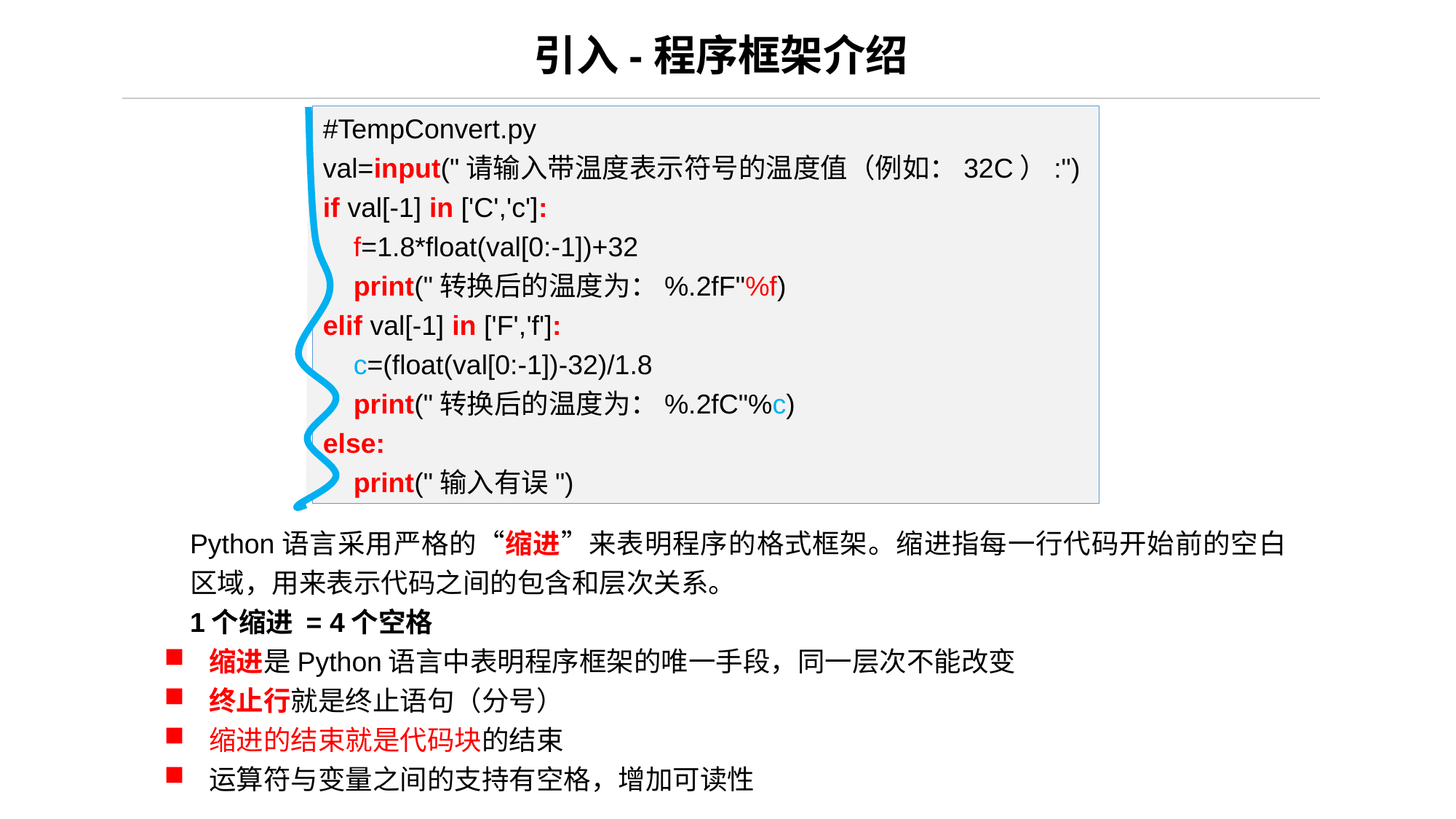

引入-程序框架介绍
#TempConvert.py
val=input("请输入带温度表示符号的温度值（例如：32C）:")
if val[-1] in ['C','c']:
    f=1.8*float(val[0:-1])+32
    print("转换后的温度为：%.2fF"%f)
elif val[-1] in ['F','f']:
    c=(float(val[0:-1])-32)/1.8
    print("转换后的温度为：%.2fC"%c)
else:
    print("输入有误")

Python语言采用严格的“缩进”来表明程序的格式框架。缩进指每一行代码开始前的空白区域，用来表示代码之间的包含和层次关系。
1个缩进 = 4个空格
  缩进是Python语言中表明程序框架的唯一手段，同一层次不能改变
  终止行就是终止语句（分号）
  缩进的结束就是代码块的结束
  运算符与变量之间的支持有空格，增加可读性